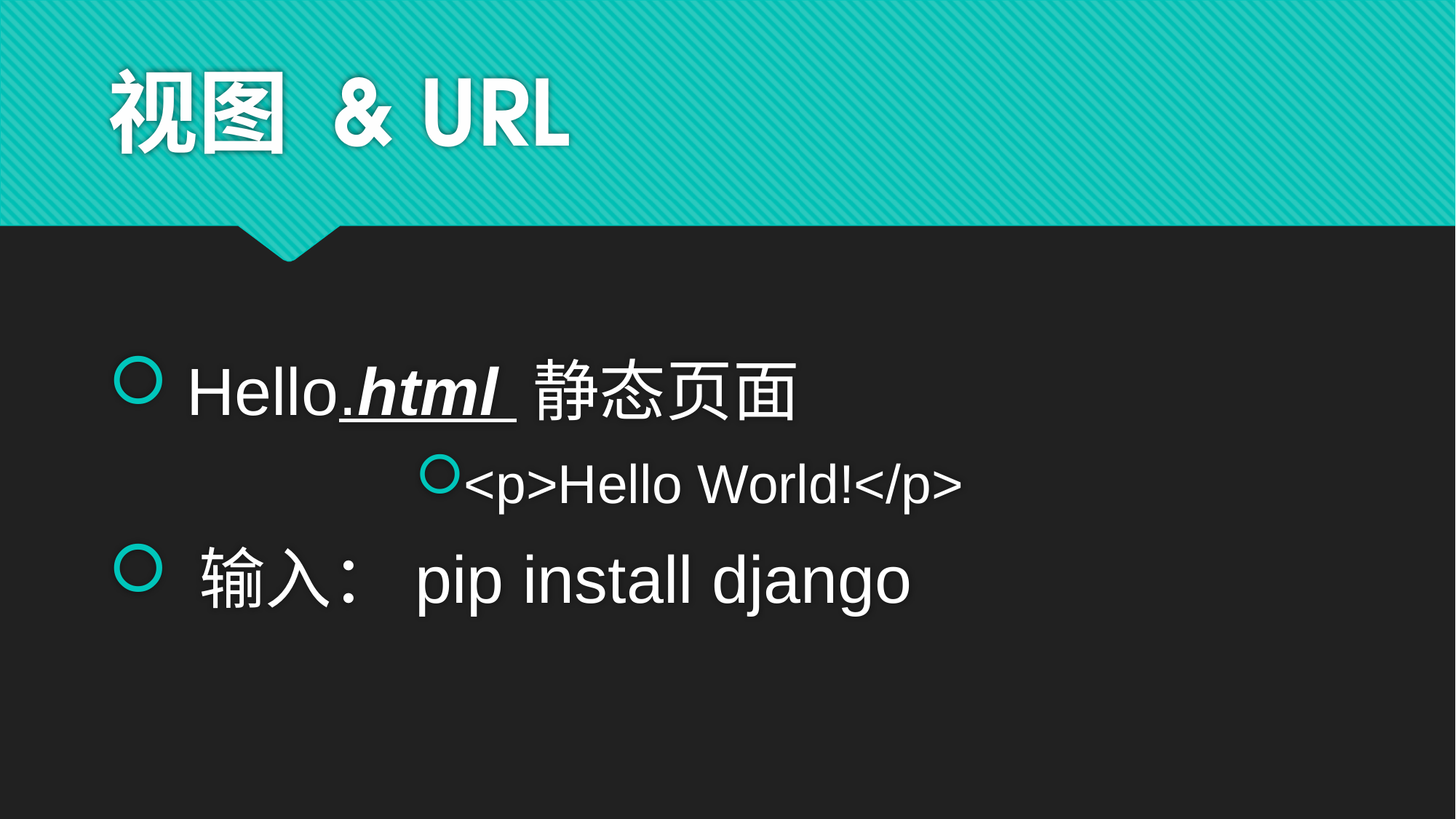

# 视图 & URL
 Hello.html 静态页面
<p>Hello World!</p>
 输入：pip install django